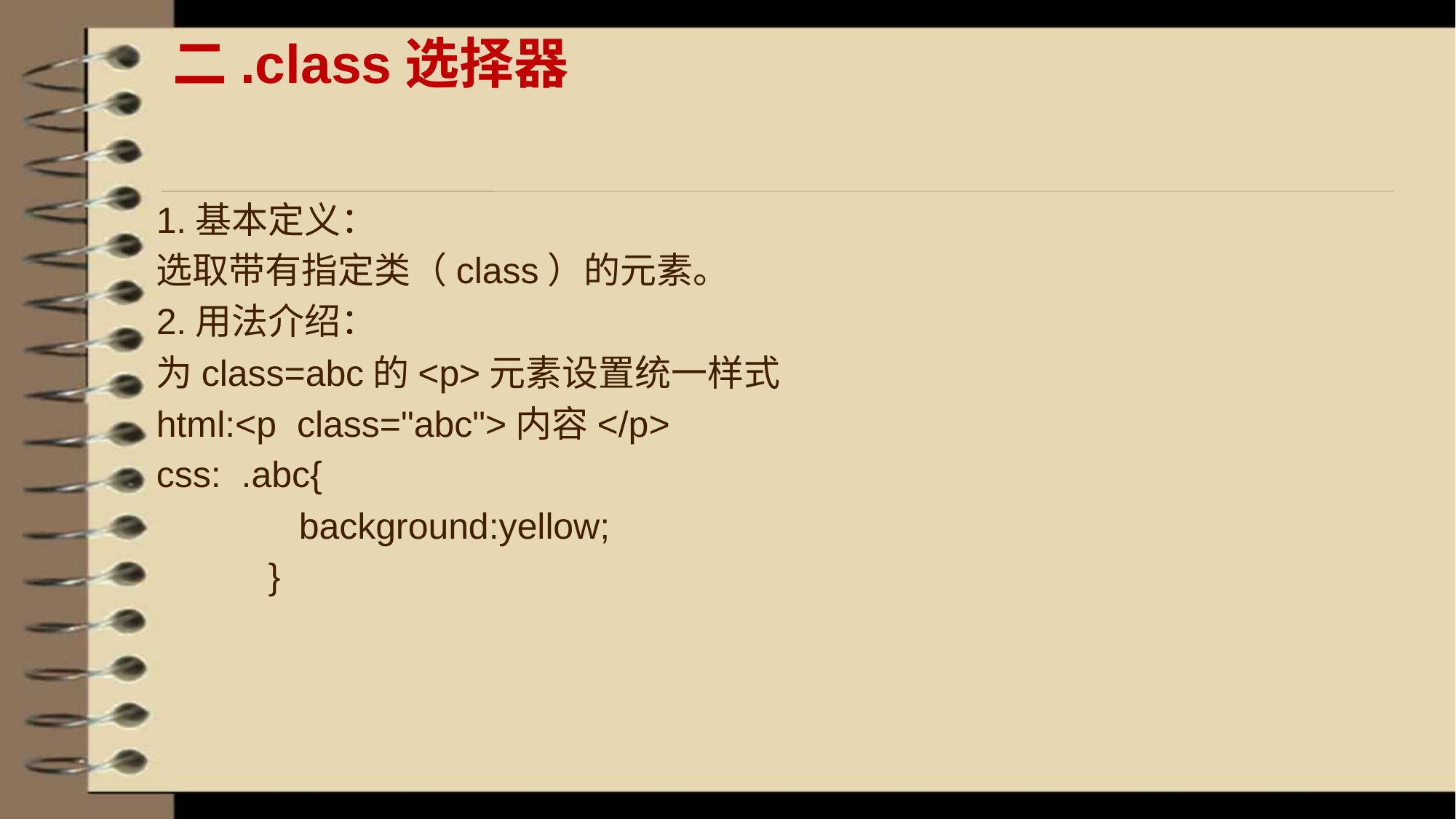

# 二.class选择器
1.基本定义：
选取带有指定类（class）的元素。
2.用法介绍：
为class=abc的<p>元素设置统一样式
html:<p  class="abc">内容</p>
css:  .abc{
              background:yellow;
           }